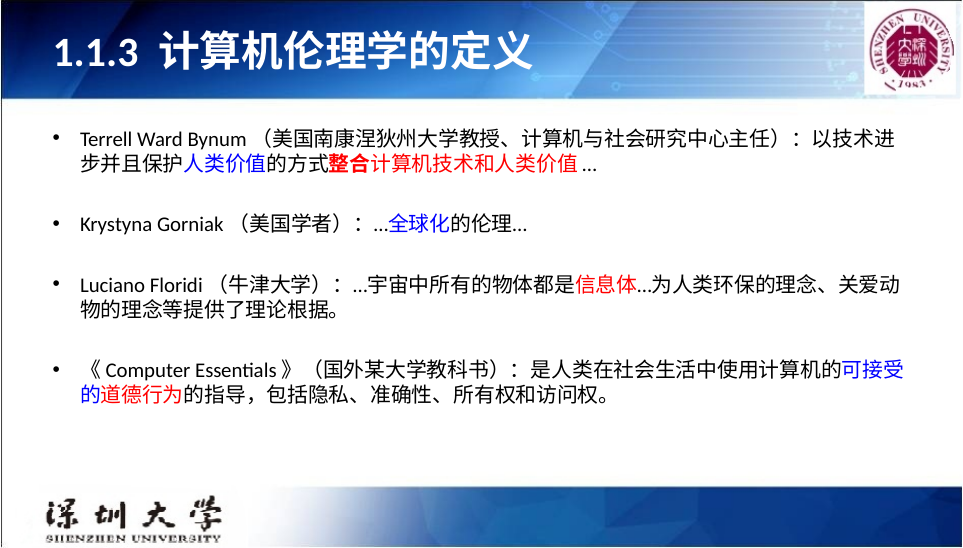

# 1.1.3 计算机伦理学的定义
Terrell Ward Bynum（美国南康涅狄州大学教授、计算机与社会研究中心主任）：以技术进步并且保护人类价值的方式整合计算机技术和人类价值 …

Krystyna Gorniak（美国学者）：…全球化的伦理…

Luciano Floridi（牛津大学）：…宇宙中所有的物体都是信息体…为人类环保的理念、关爱动物的理念等提供了理论根据。

《Computer Essentials》（国外某大学教科书）：是人类在社会生活中使用计算机的可接受的道德行为的指导，包括隐私、准确性、所有权和访问权。
11